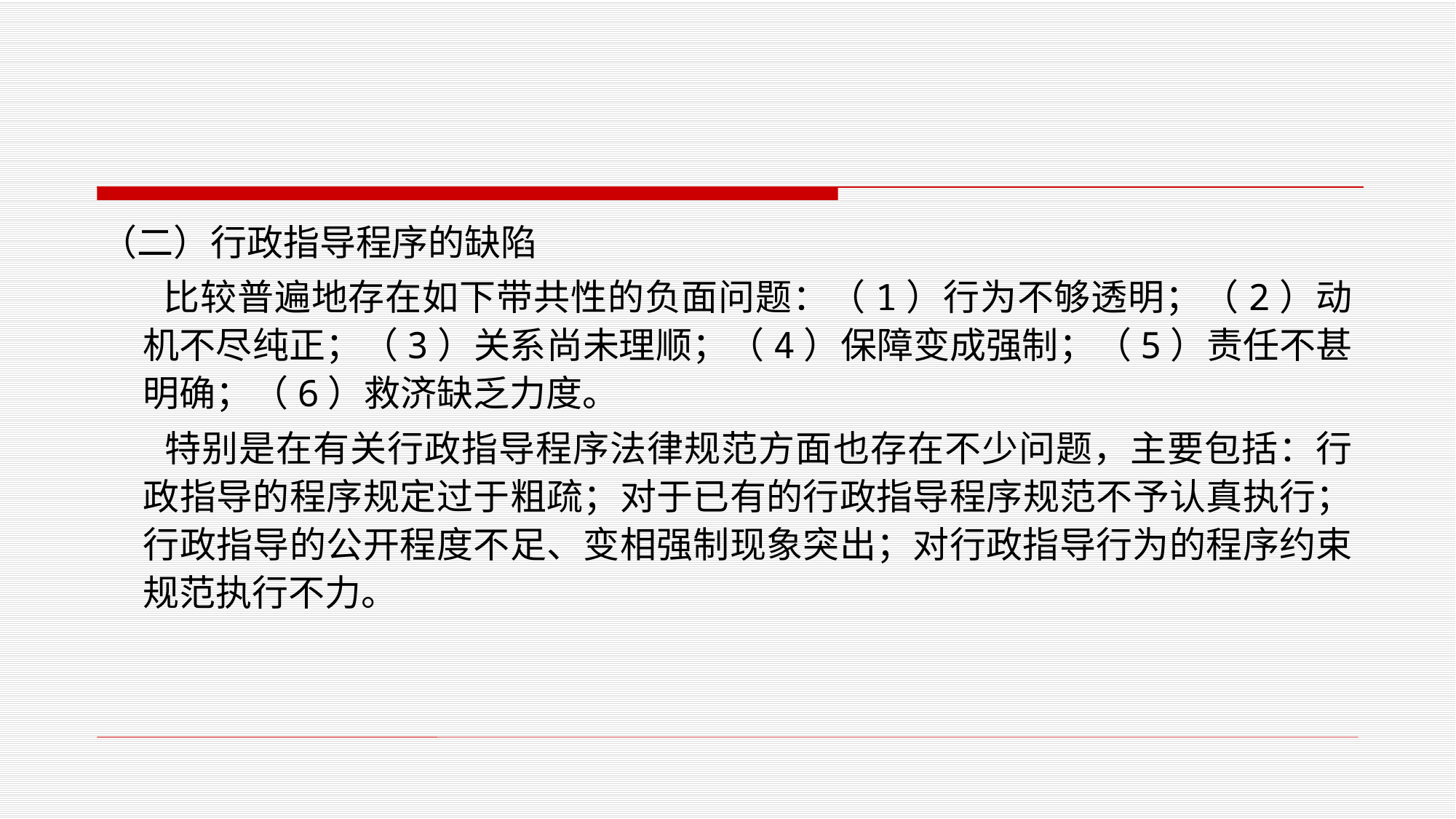

#
（二）行政指导程序的缺陷
      比较普遍地存在如下带共性的负面问题：（1）行为不够透明；（2）动机不尽纯正；（3）关系尚未理顺；（4）保障变成强制；（5）责任不甚明确；（6）救济缺乏力度。
      特别是在有关行政指导程序法律规范方面也存在不少问题，主要包括：行政指导的程序规定过于粗疏；对于已有的行政指导程序规范不予认真执行；行政指导的公开程度不足、变相强制现象突出；对行政指导行为的程序约束规范执行不力。